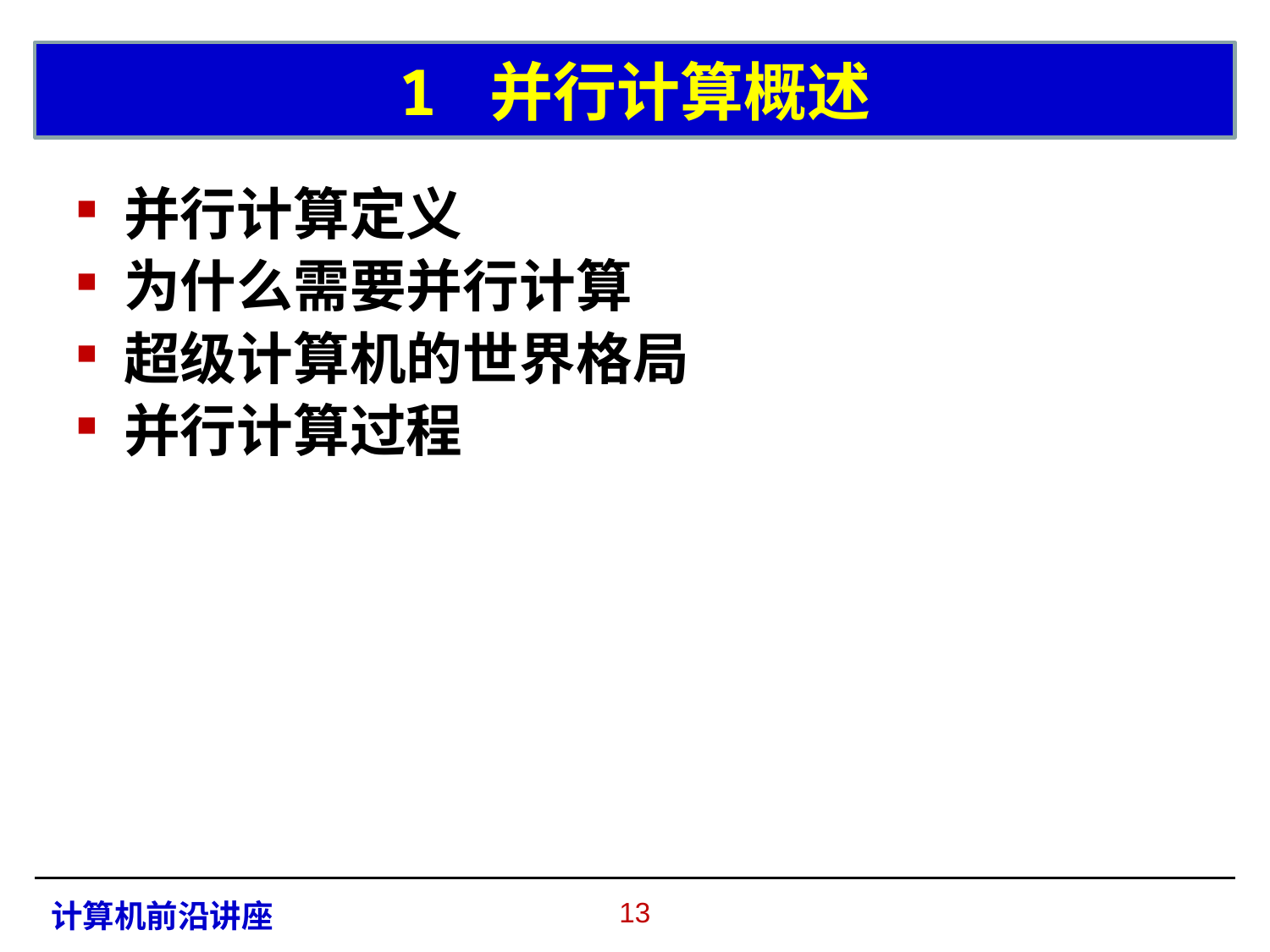

# 1 并行计算概述
并行计算定义
为什么需要并行计算
超级计算机的世界格局
并行计算过程
13